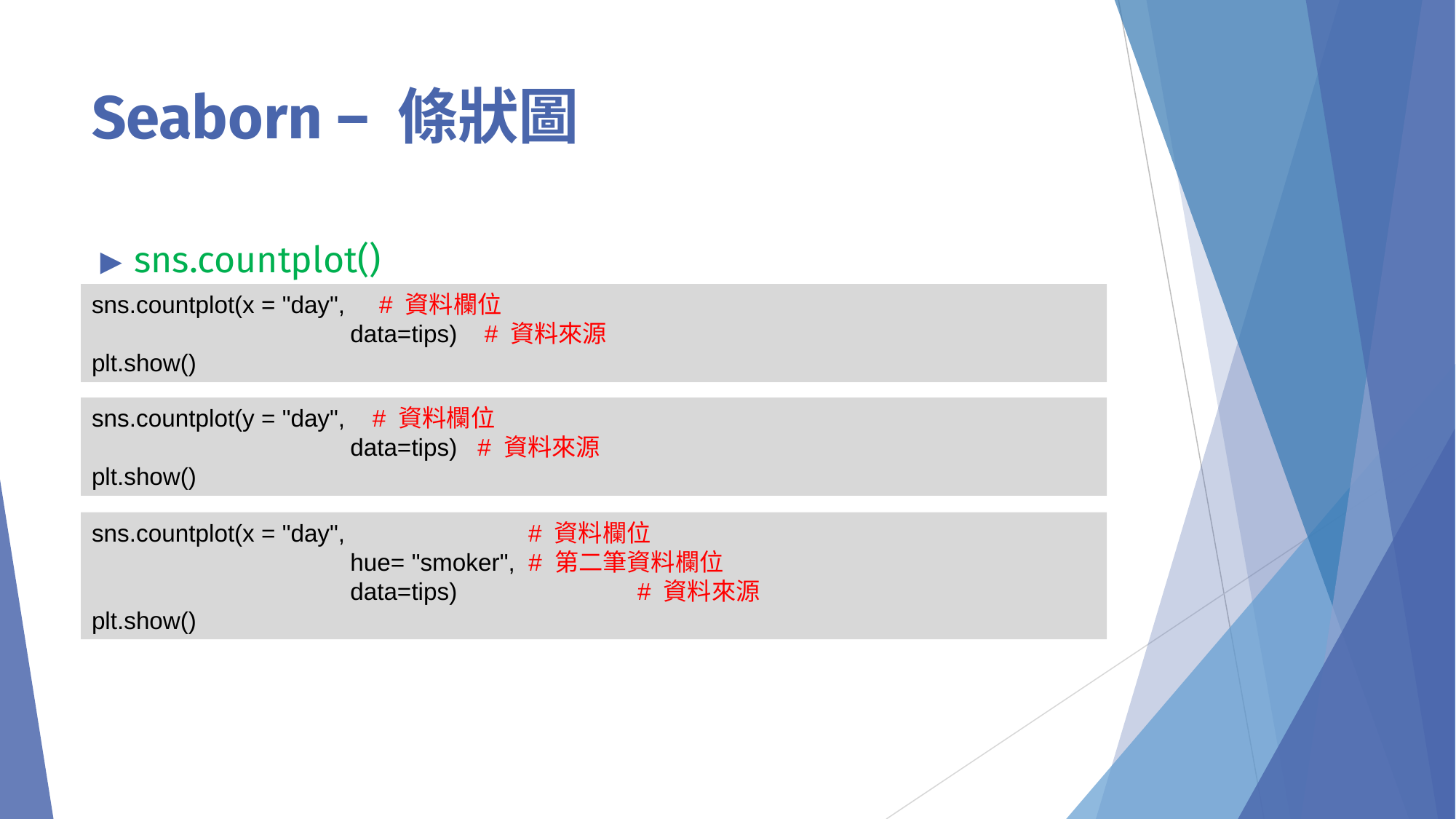

# Seaborn – 條狀圖
sns.countplot()
sns.countplot(x = "day",     # 資料欄位
	 	      data=tips)    # 資料來源
plt.show()
sns.countplot(y = "day",    # 資料欄位
	 	      data=tips)   # 資料來源
plt.show()
sns.countplot(x = "day",  		# 資料欄位
	  	      hue= "smoker",  # 第二筆資料欄位
	   	      data=tips)  		# 資料來源
plt.show()